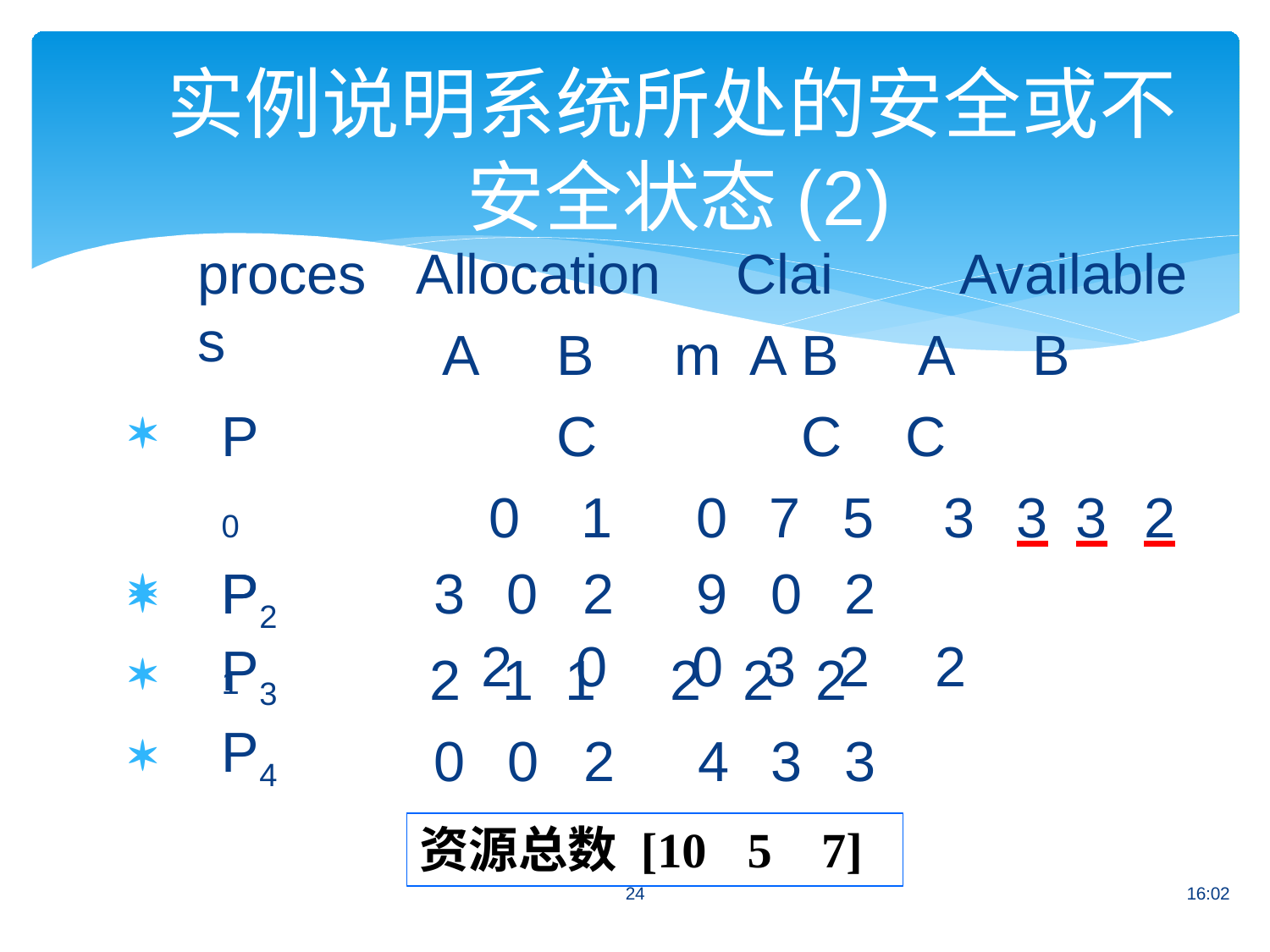

# 实例说明系统所处的安全或不 安全状态(2)
Allocation  A	B	C
Available  A	B	C
0	1	0	7	5	3	3	3	2
2	0	0	3	2	2
Claim  A	B	C
process
P0
P1
| P2 | 3 | 0 | 2 | 9 | 0 | 2 |
| --- | --- | --- | --- | --- | --- | --- |
| P3 | 2 | 1 | 1 | 2 | 2 | 2 |
| P4 | 0 | 0 | 2 | 4 | 3 | 3 |

资源总数 [10	5	7]
24
16:02